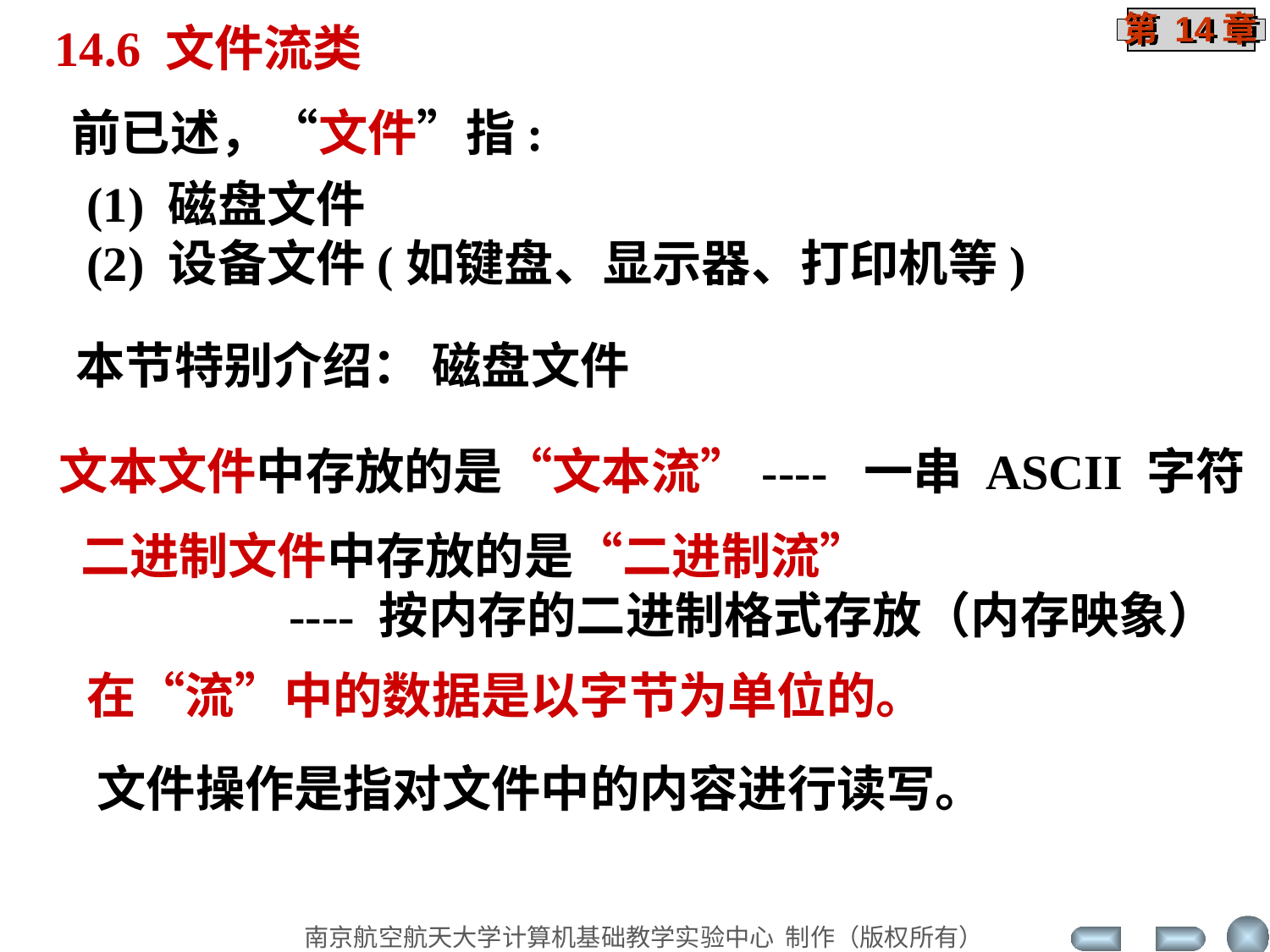

14.6 文件流类
前已述，“文件”指:
(1) 磁盘文件
(2) 设备文件(如键盘、显示器、打印机等)
本节特别介绍： 磁盘文件
文本文件中存放的是“文本流”----  一串 ASCII 字符
二进制文件中存放的是“二进制流”
                 ---- 按内存的二进制格式存放（内存映象）
在“流”中的数据是以字节为单位的。
文件操作是指对文件中的内容进行读写。